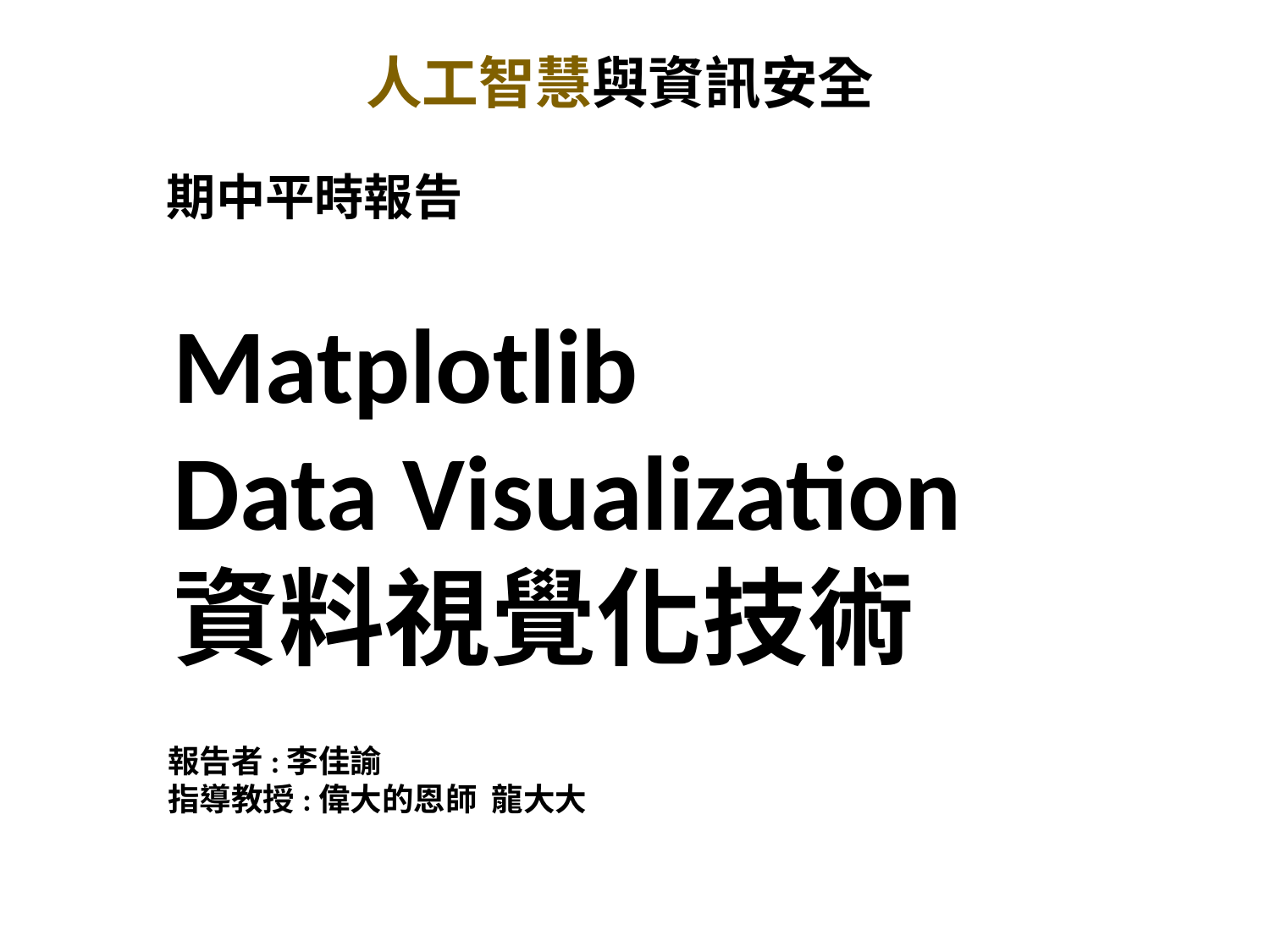

# 人工智慧與資訊安全
期中平時報告
Matplotlib
Data Visualization
資料視覺化技術
報告者:李佳諭
指導教授:偉大的恩師  龍大大